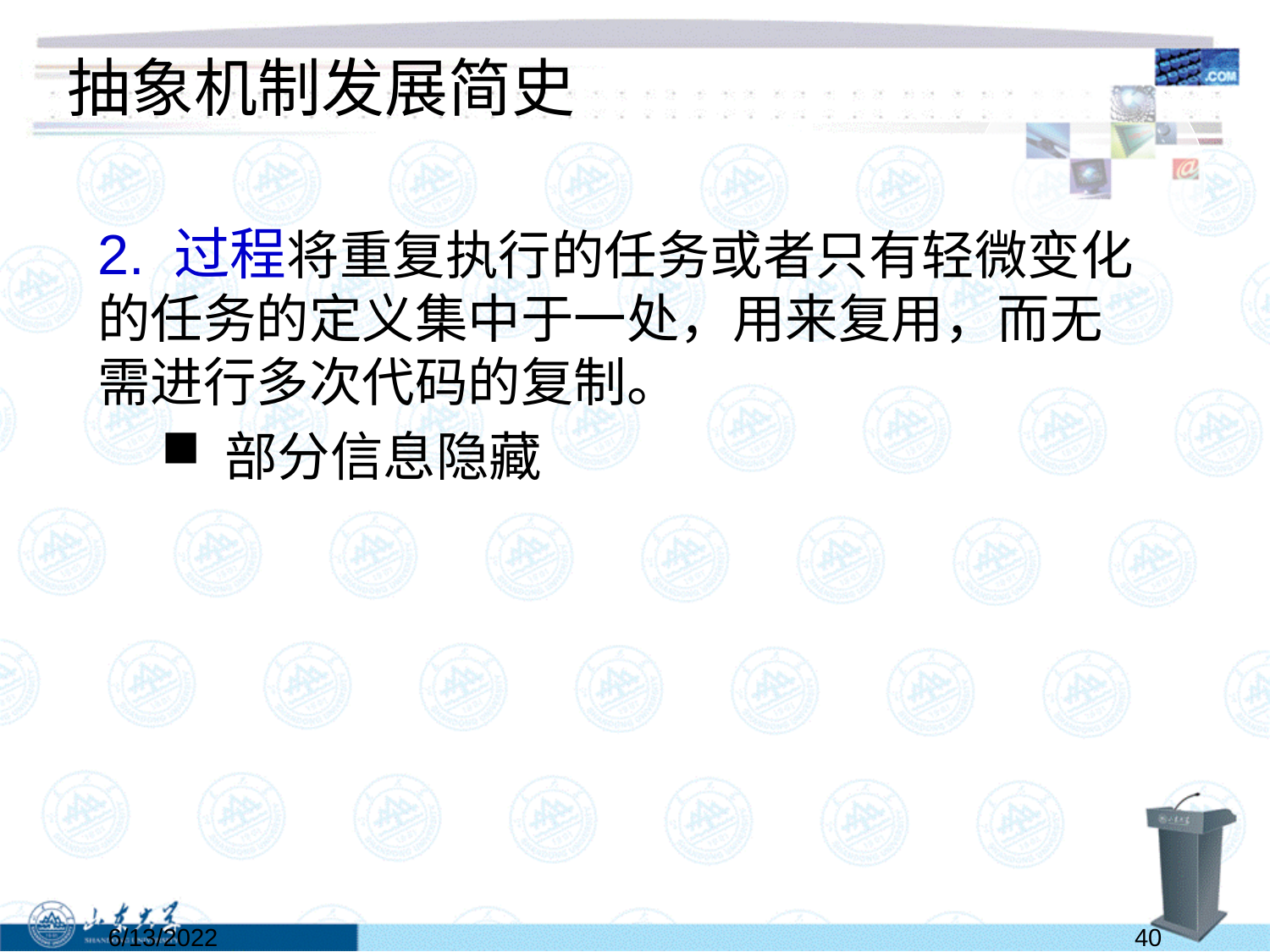

# 抽象机制发展简史
2. 过程将重复执行的任务或者只有轻微变化的任务的定义集中于一处，用来复用，而无需进行多次代码的复制。
部分信息隐藏
6/13/2022
40